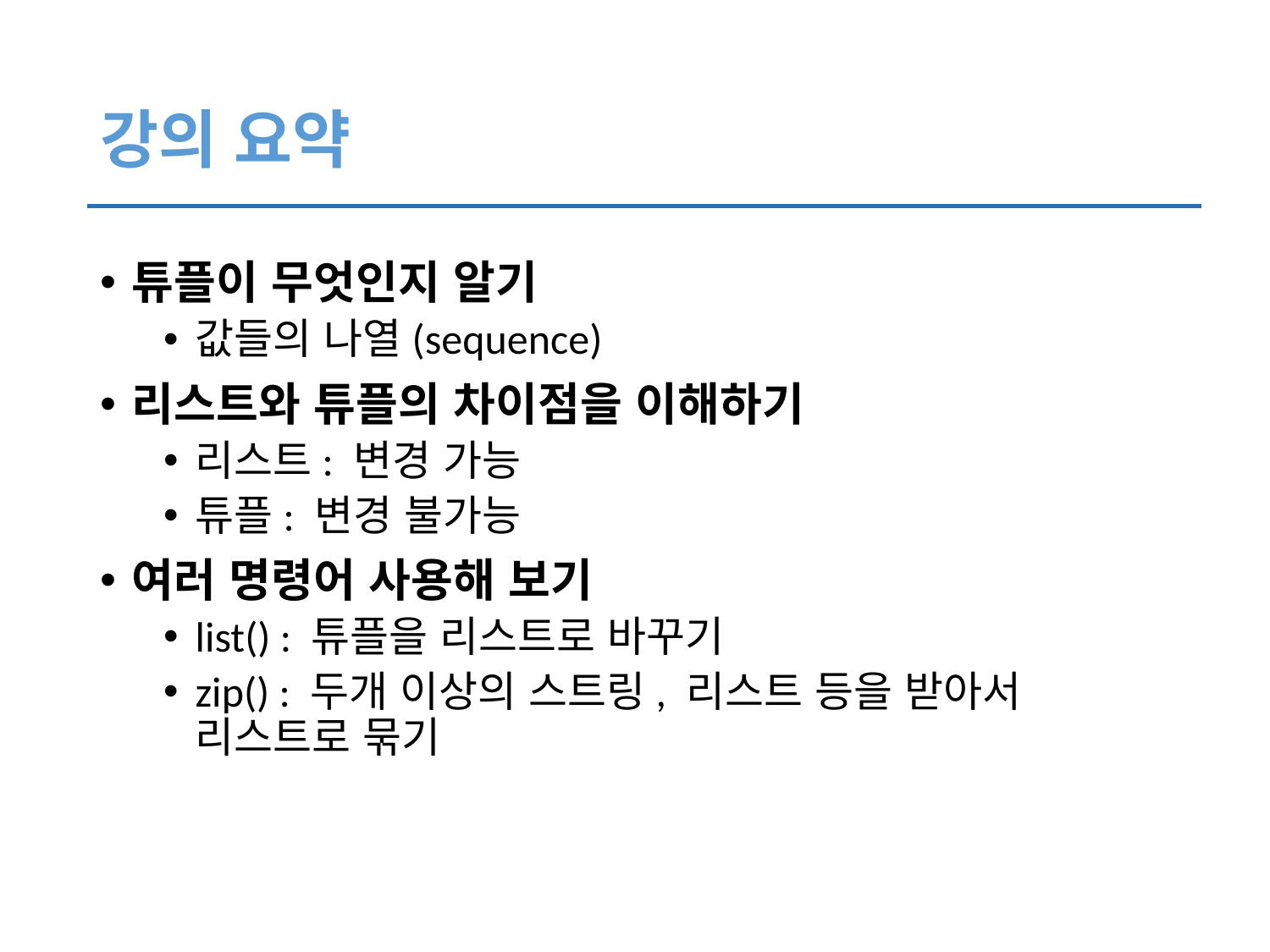

# 강의 요약
튜플이 무엇인지 알기
값들의 나열(sequence)
리스트와 튜플의 차이점을 이해하기
리스트: 변경 가능
튜플: 변경 불가능
여러 명령어 사용해 보기
list() : 튜플을 리스트로 바꾸기
zip() : 두개 이상의 스트링, 리스트 등을 받아서 리스트로 묶기